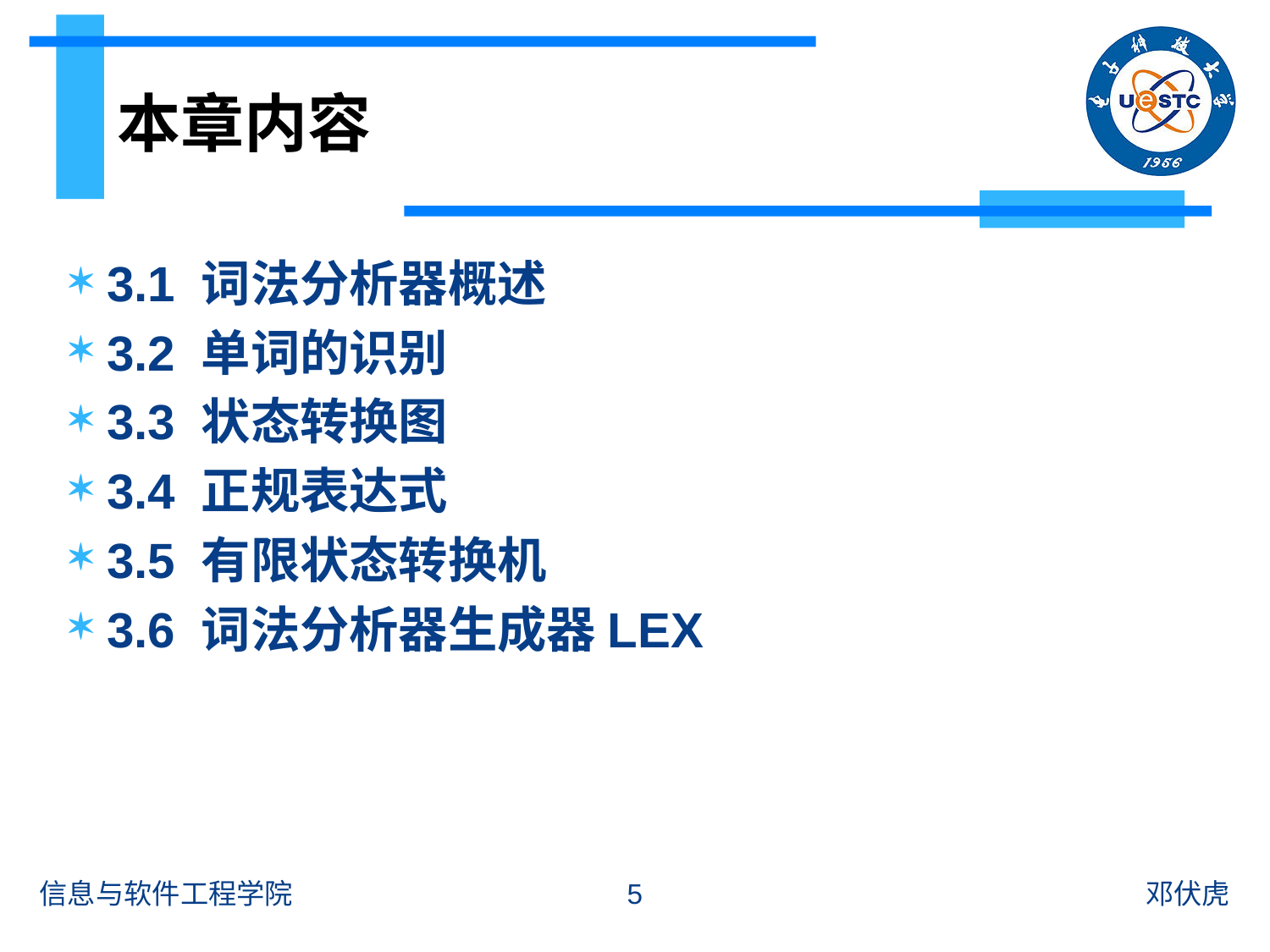

# 本章内容
3.1 词法分析器概述
3.2 单词的识别
3.3 状态转换图
3.4 正规表达式
3.5 有限状态转换机
3.6 词法分析器生成器LEX
5
信息与软件工程学院
邓伏虎